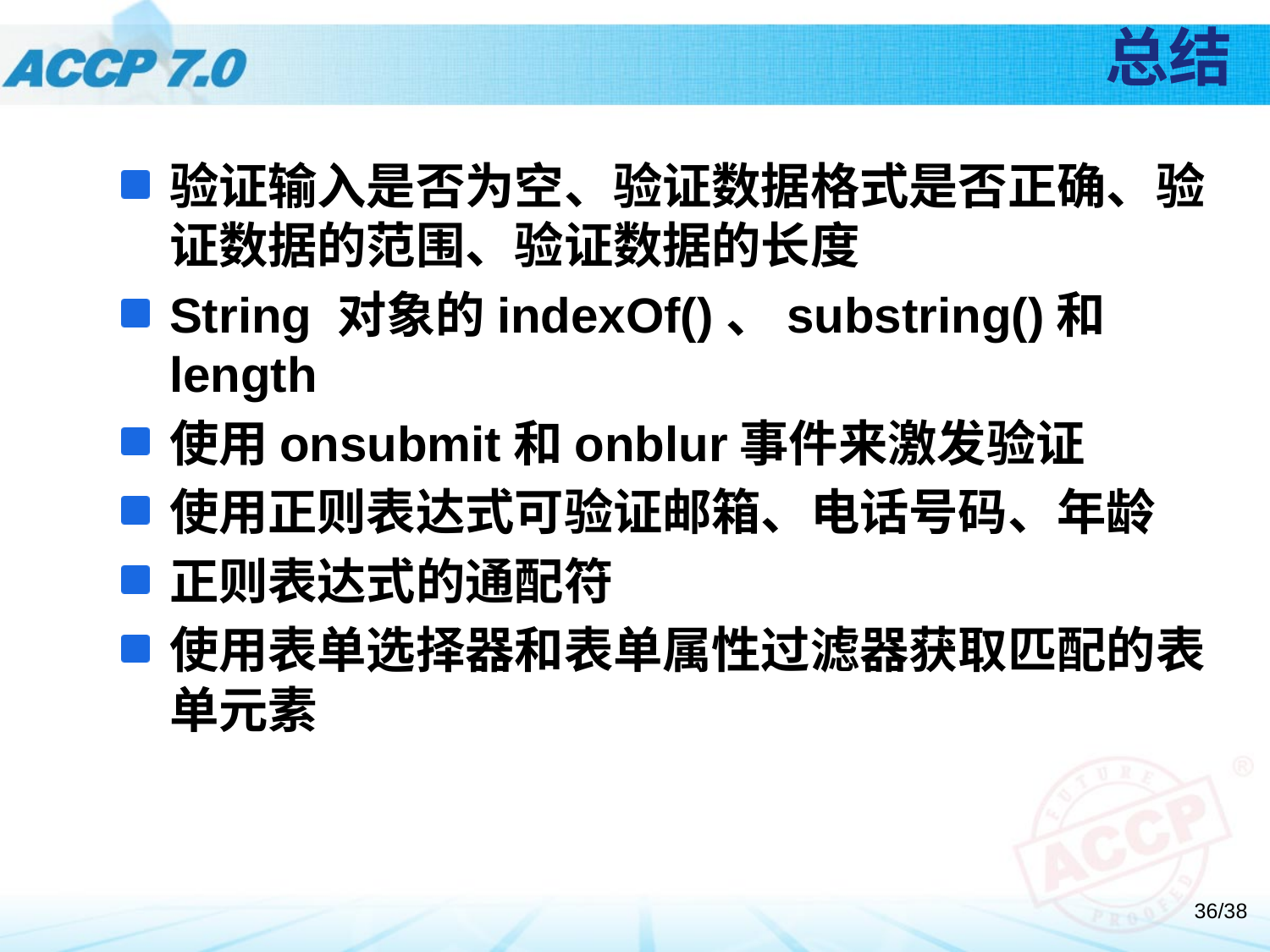

# 总结
验证输入是否为空、验证数据格式是否正确、验证数据的范围、验证数据的长度
String 对象的indexOf()、substring()和length
使用onsubmit和onblur事件来激发验证
使用正则表达式可验证邮箱、电话号码、年龄
正则表达式的通配符
使用表单选择器和表单属性过滤器获取匹配的表单元素
36/38